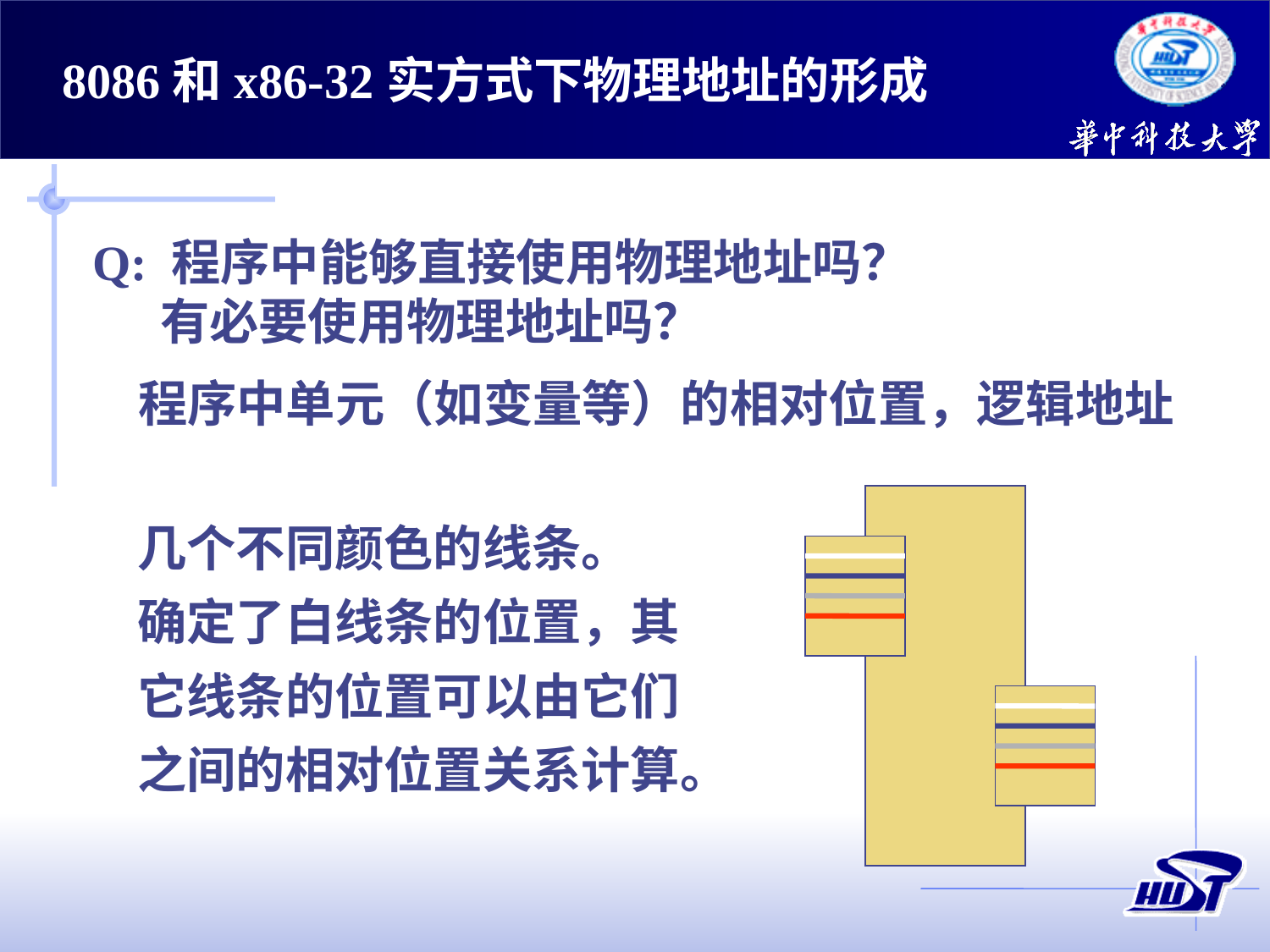

8086和x86-32实方式下物理地址的形成
Q: 程序中能够直接使用物理地址吗？
     有必要使用物理地址吗？
程序中单元（如变量等）的相对位置，逻辑地址

几个不同颜色的线条。
确定了白线条的位置，其它线条的位置可以由它们之间的相对位置关系计算。